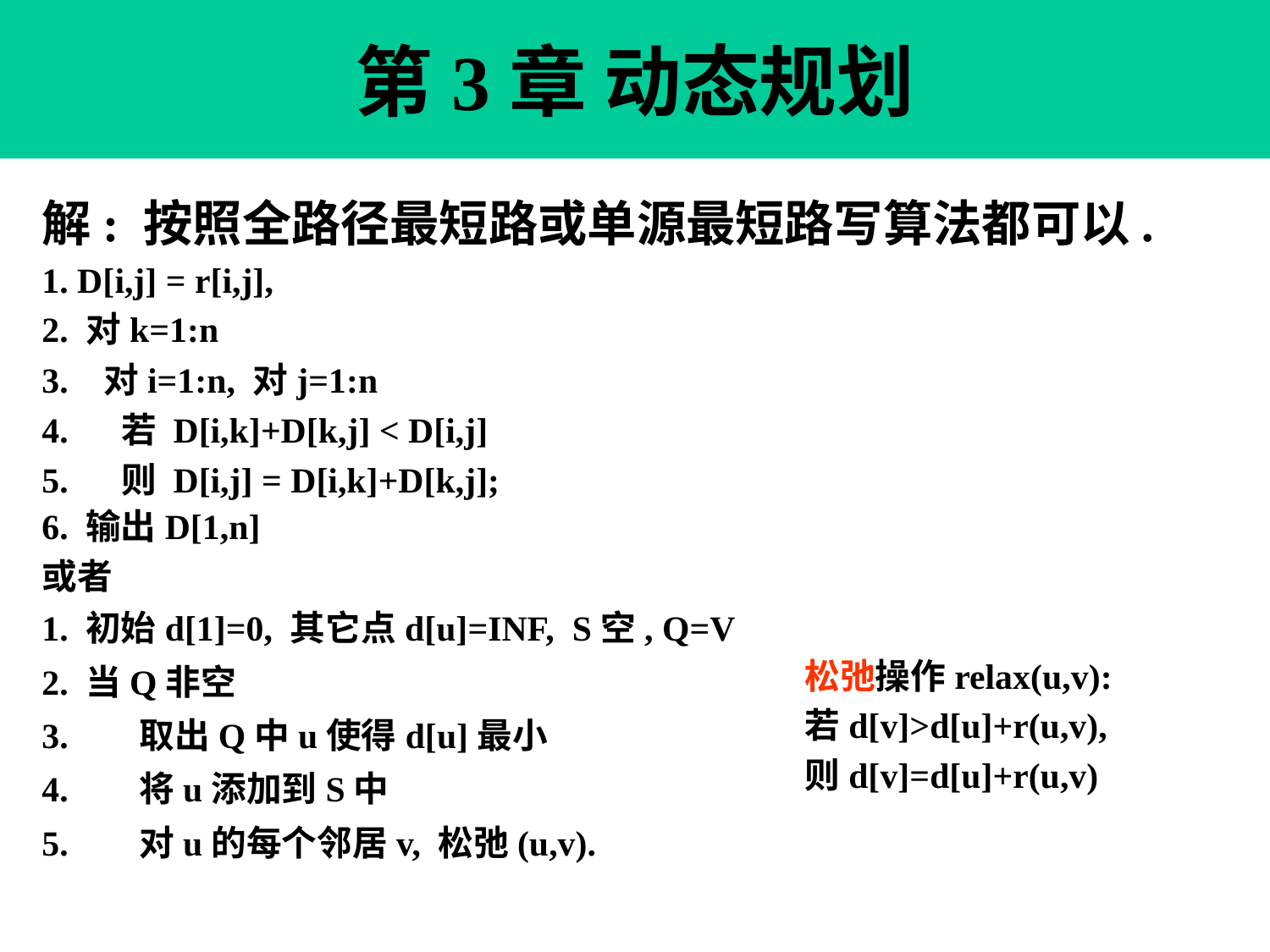

第3章 动态规划
解: 按照全路径最短路或单源最短路写算法都可以.
1. D[i,j] = r[i,j],
2. 对k=1:n
3.   对i=1:n, 对j=1:n
4.     若 D[i,k]+D[k,j] < D[i,j]
5.     则 D[i,j] = D[i,k]+D[k,j];
6. 输出D[1,n]
或者
1. 初始d[1]=0, 其它点d[u]=INF,  S空, Q=V
2. 当Q非空
3.       取出Q中u使得d[u]最小
4.       将u添加到S中
5.       对u的每个邻居v, 松弛(u,v).
松弛操作relax(u,v):
若d[v]>d[u]+r(u,v),
则d[v]=d[u]+r(u,v)